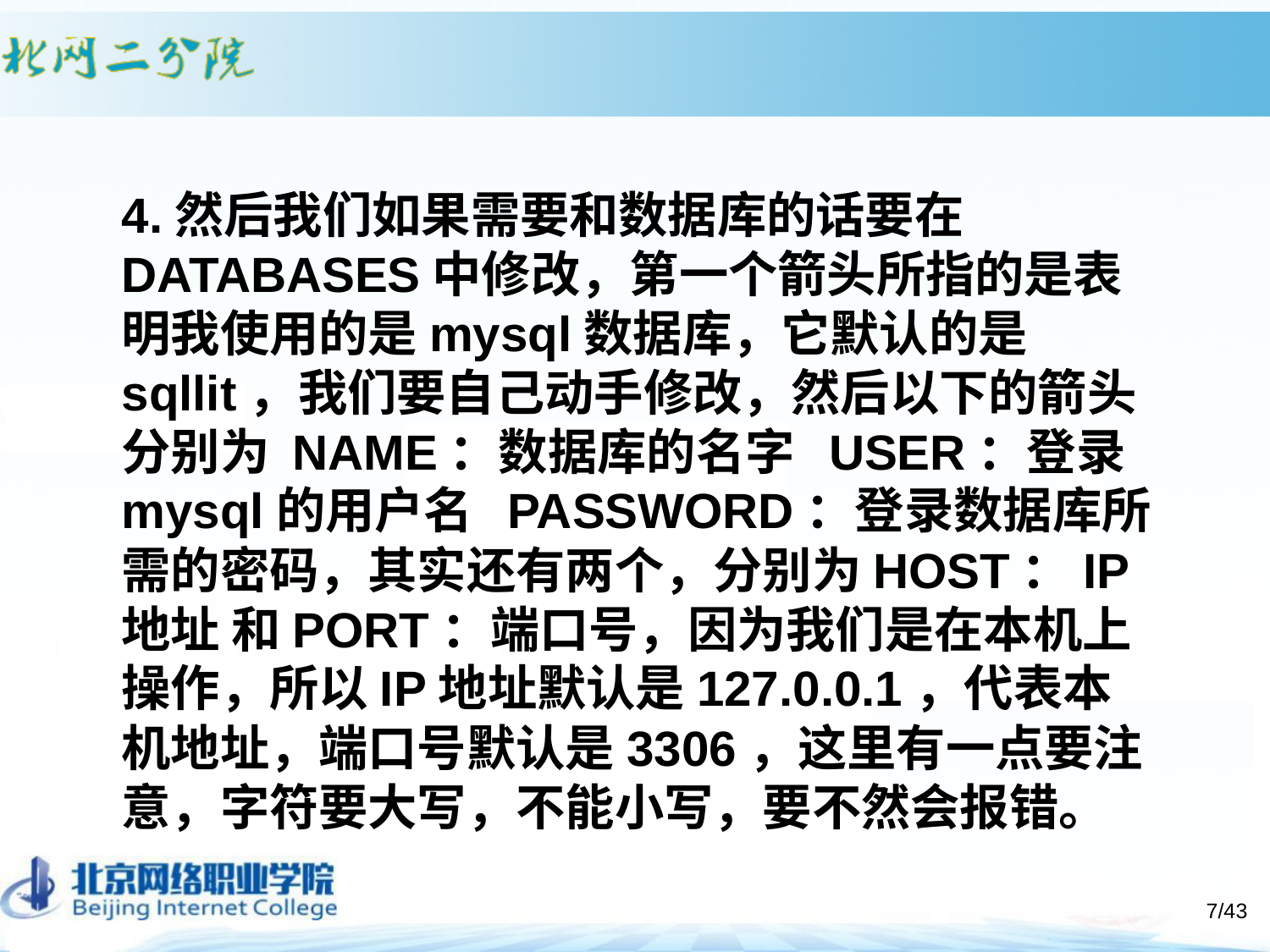

#
4.然后我们如果需要和数据库的话要在DATABASES中修改，第一个箭头所指的是表明我使用的是mysql数据库，它默认的是sqllit，我们要自己动手修改，然后以下的箭头分别为 NAME：数据库的名字  USER：登录mysql的用户名  PASSWORD：登录数据库所需的密码，其实还有两个，分别为HOST：IP地址 和PORT：端口号，因为我们是在本机上操作，所以IP地址默认是127.0.0.1，代表本机地址，端口号默认是3306，这里有一点要注意，字符要大写，不能小写，要不然会报错。

7/43